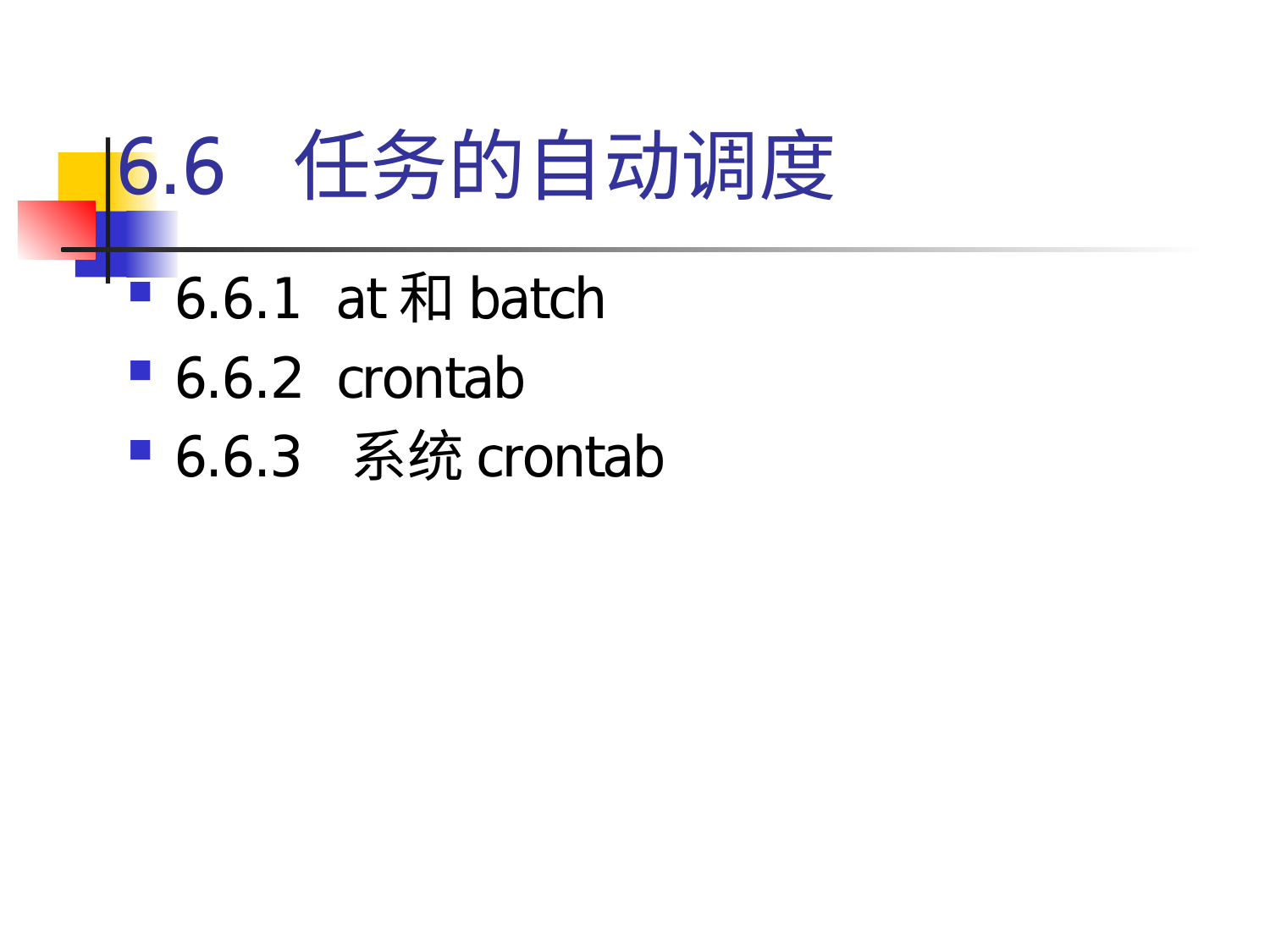

# 6.6  任务的自动调度
6.6.1  at和batch
6.6.2  crontab
6.6.3  系统crontab